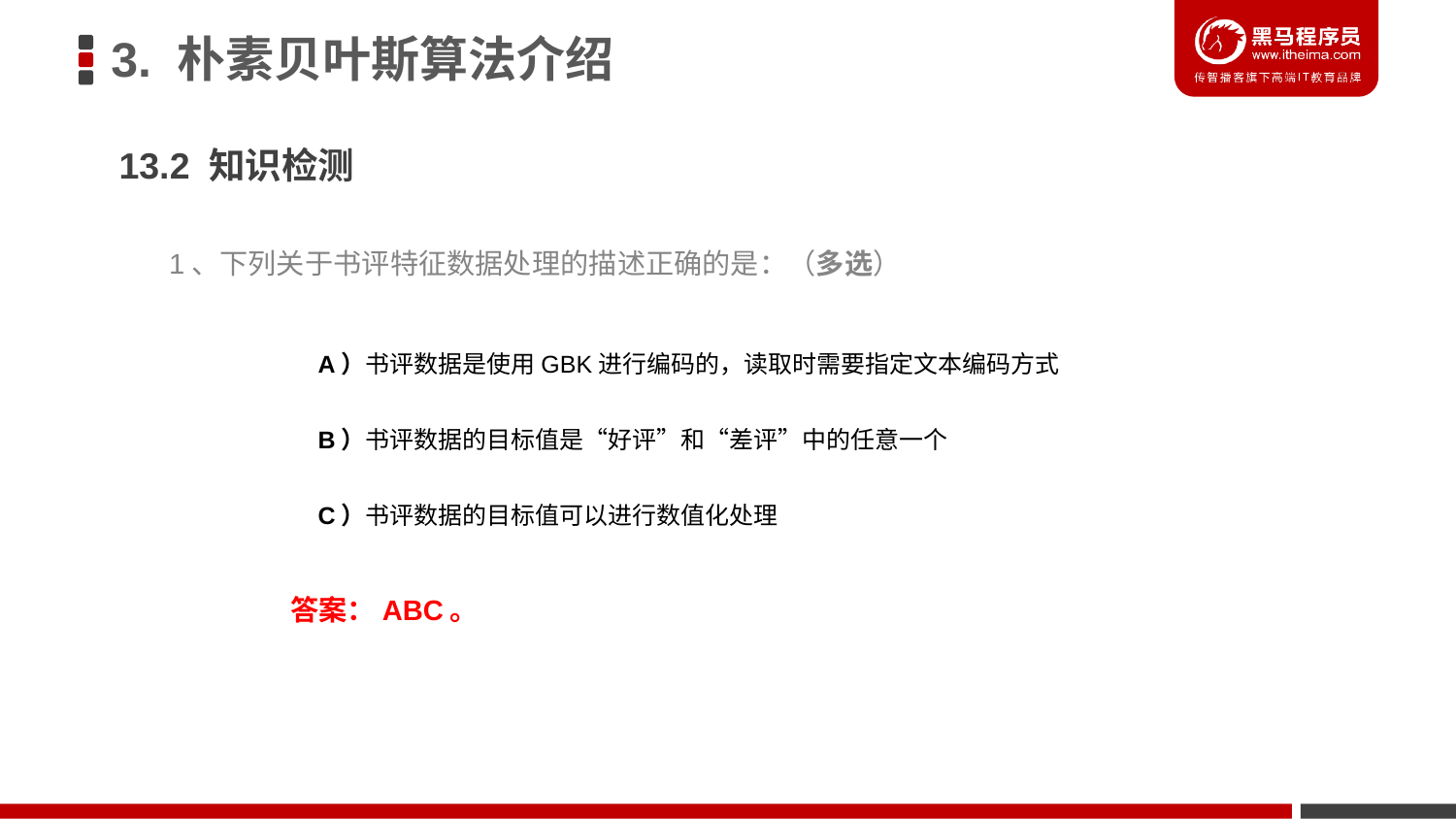

3. 朴素贝叶斯算法介绍
13.2 知识检测
1、下列关于书评特征数据处理的描述正确的是：（多选）
A）书评数据是使用GBK进行编码的，读取时需要指定文本编码方式

B）书评数据的目标值是“好评”和“差评”中的任意一个

C）书评数据的目标值可以进行数值化处理
答案：ABC。